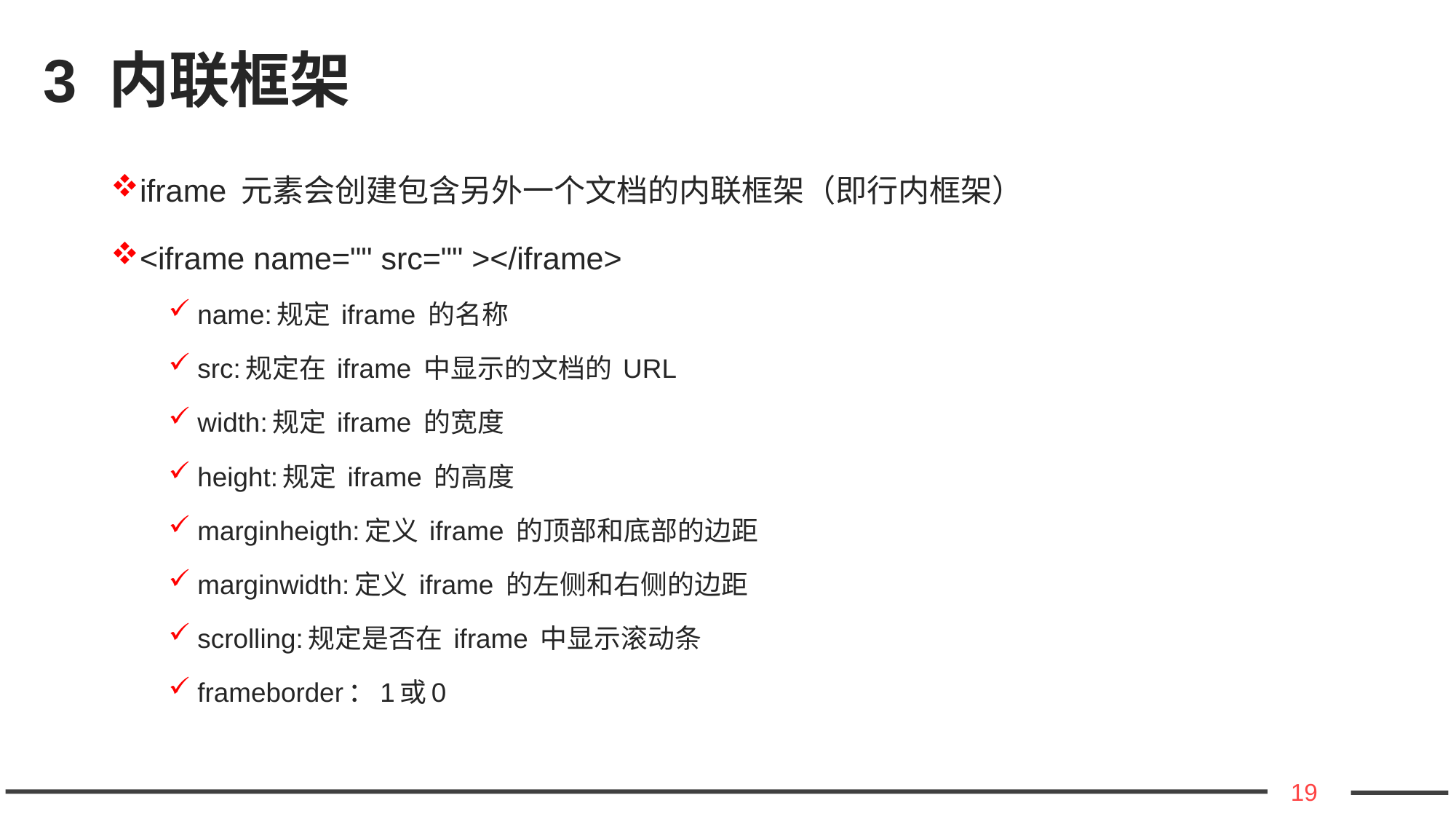

# 3 内联框架
iframe 元素会创建包含另外一个文档的内联框架（即行内框架）
<iframe name="" src="" ></iframe>
name:规定 iframe 的名称
src:规定在 iframe 中显示的文档的 URL
width:规定 iframe 的宽度
height:规定 iframe 的高度
marginheigth:定义 iframe 的顶部和底部的边距
marginwidth:定义 iframe 的左侧和右侧的边距
scrolling:规定是否在 iframe 中显示滚动条
frameborder：1或0